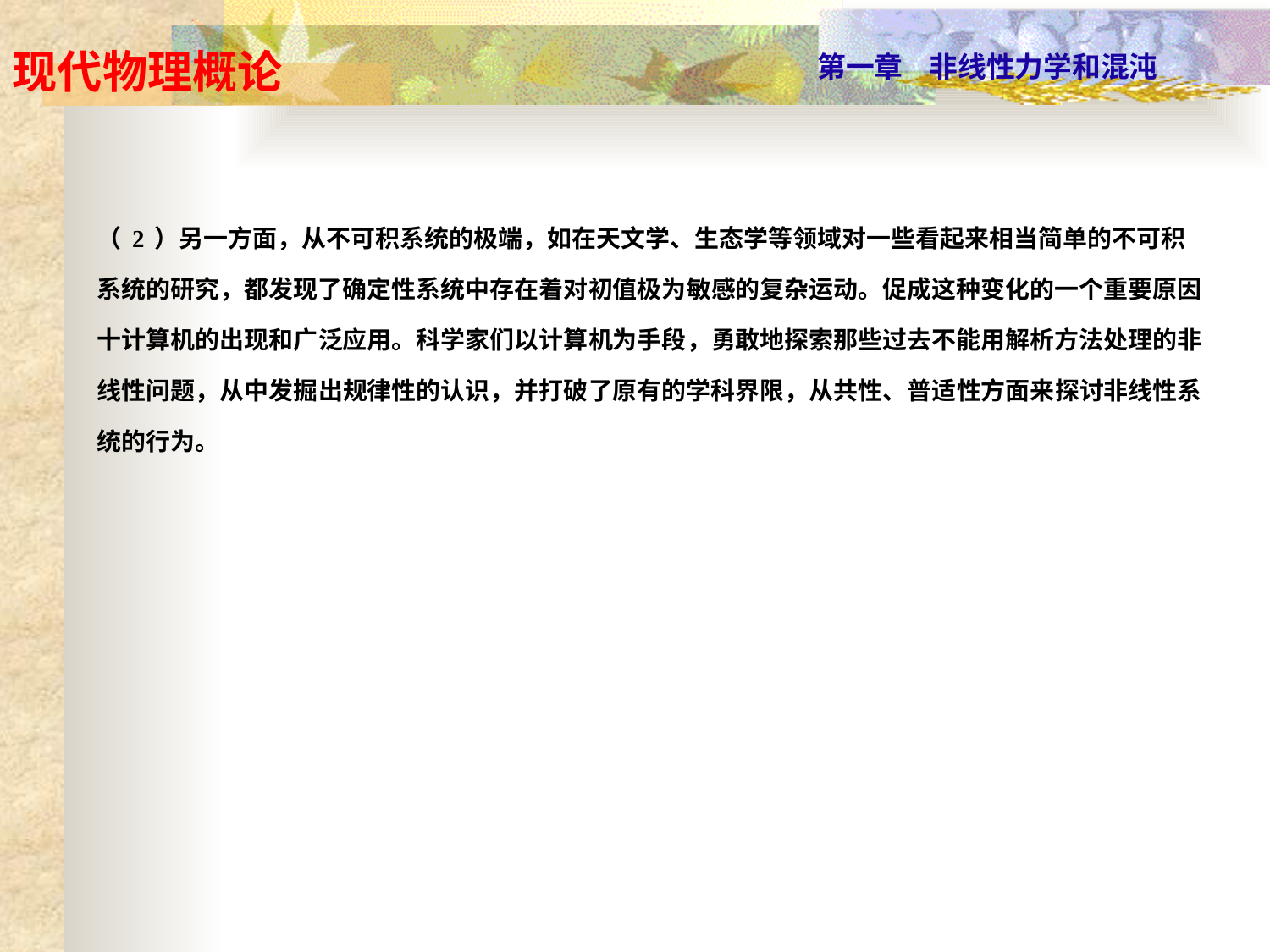

（2）另一方面，从不可积系统的极端，如在天文学、生态学等领域对一些看起来相当简单的不可积系统的研究，都发现了确定性系统中存在着对初值极为敏感的复杂运动。促成这种变化的一个重要原因十计算机的出现和广泛应用。科学家们以计算机为手段，勇敢地探索那些过去不能用解析方法处理的非线性问题，从中发掘出规律性的认识，并打破了原有的学科界限，从共性、普适性方面来探讨非线性系统的行为。